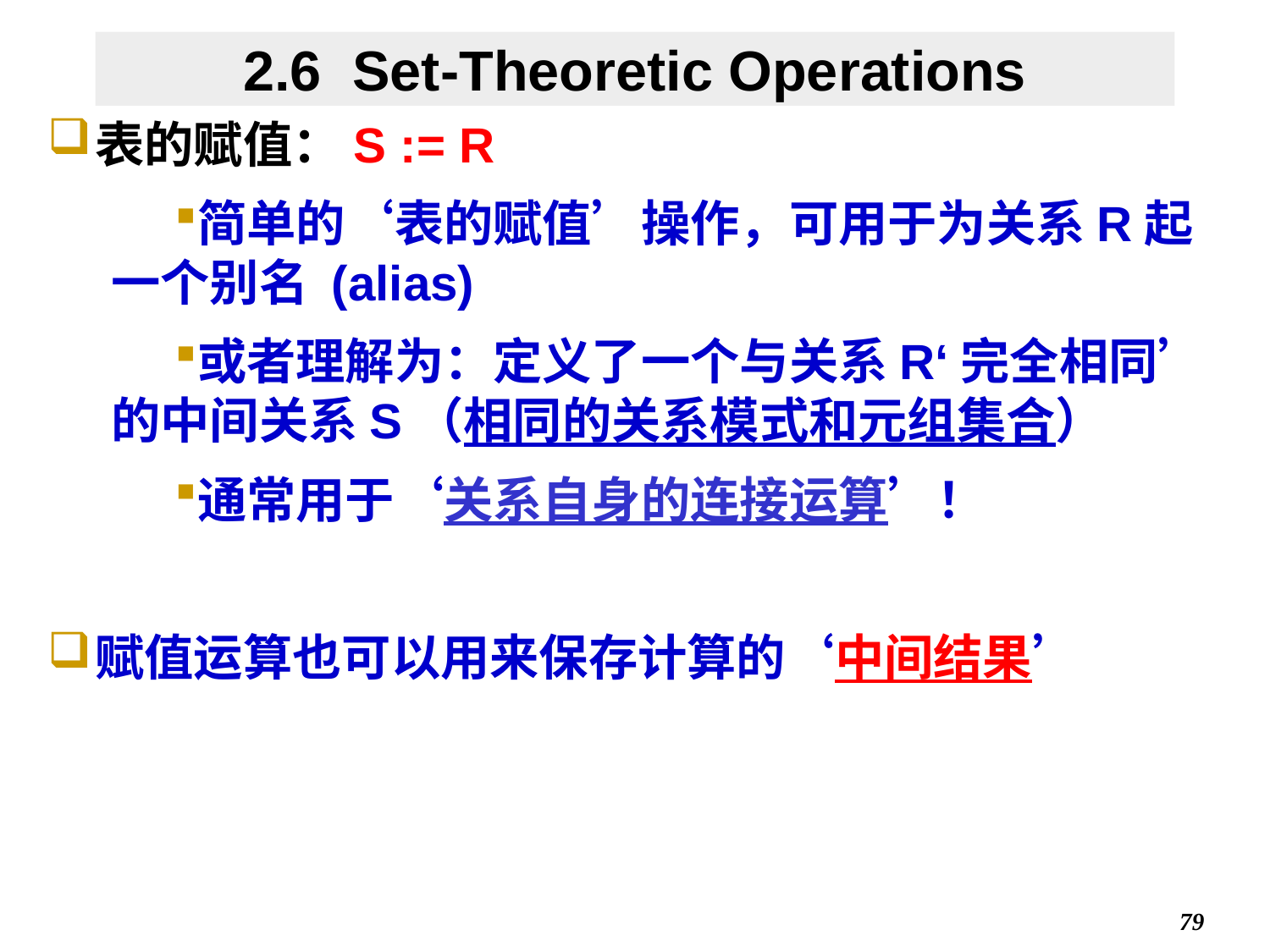

# 2.6  Set-Theoretic Operations
表的赋值：S := R
简单的‘表的赋值’操作，可用于为关系R起一个别名 (alias)
或者理解为：定义了一个与关系R‘完全相同’的中间关系S（相同的关系模式和元组集合）
通常用于‘关系自身的连接运算’！

赋值运算也可以用来保存计算的‘中间结果’

79